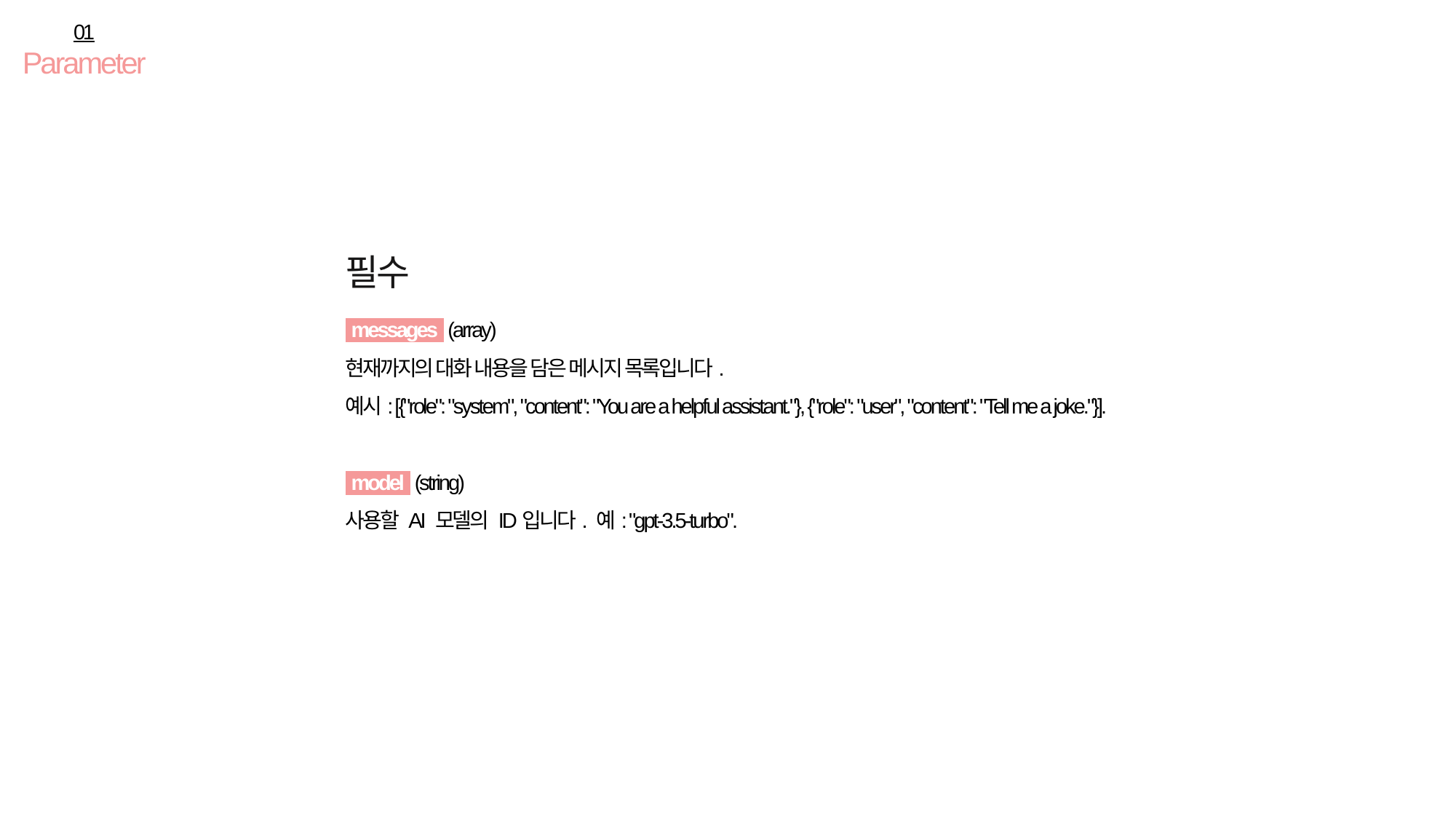

01
Parameter
필수
 messages  (array)
현재까지의 대화 내용을 담은 메시지 목록입니다.
예시: [{"role": "system", "content": "You are a helpful assistant."}, {"role": "user", "content": "Tell me a joke."}].

 model  (string)
사용할 AI 모델의 ID입니다. 예: "gpt-3.5-turbo".